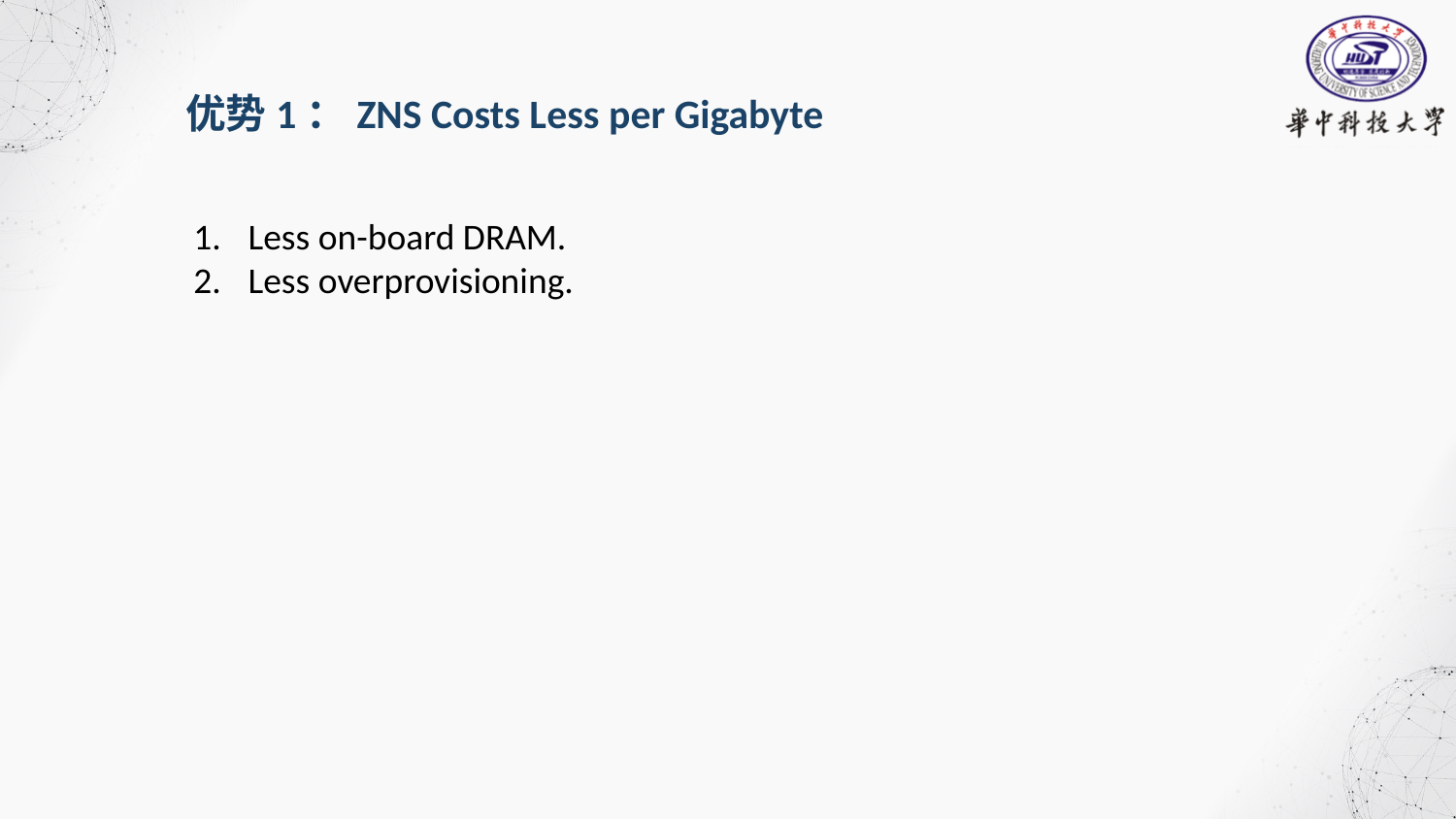

优势1：ZNS Costs Less per Gigabyte
Less on-board DRAM.
Less overprovisioning.